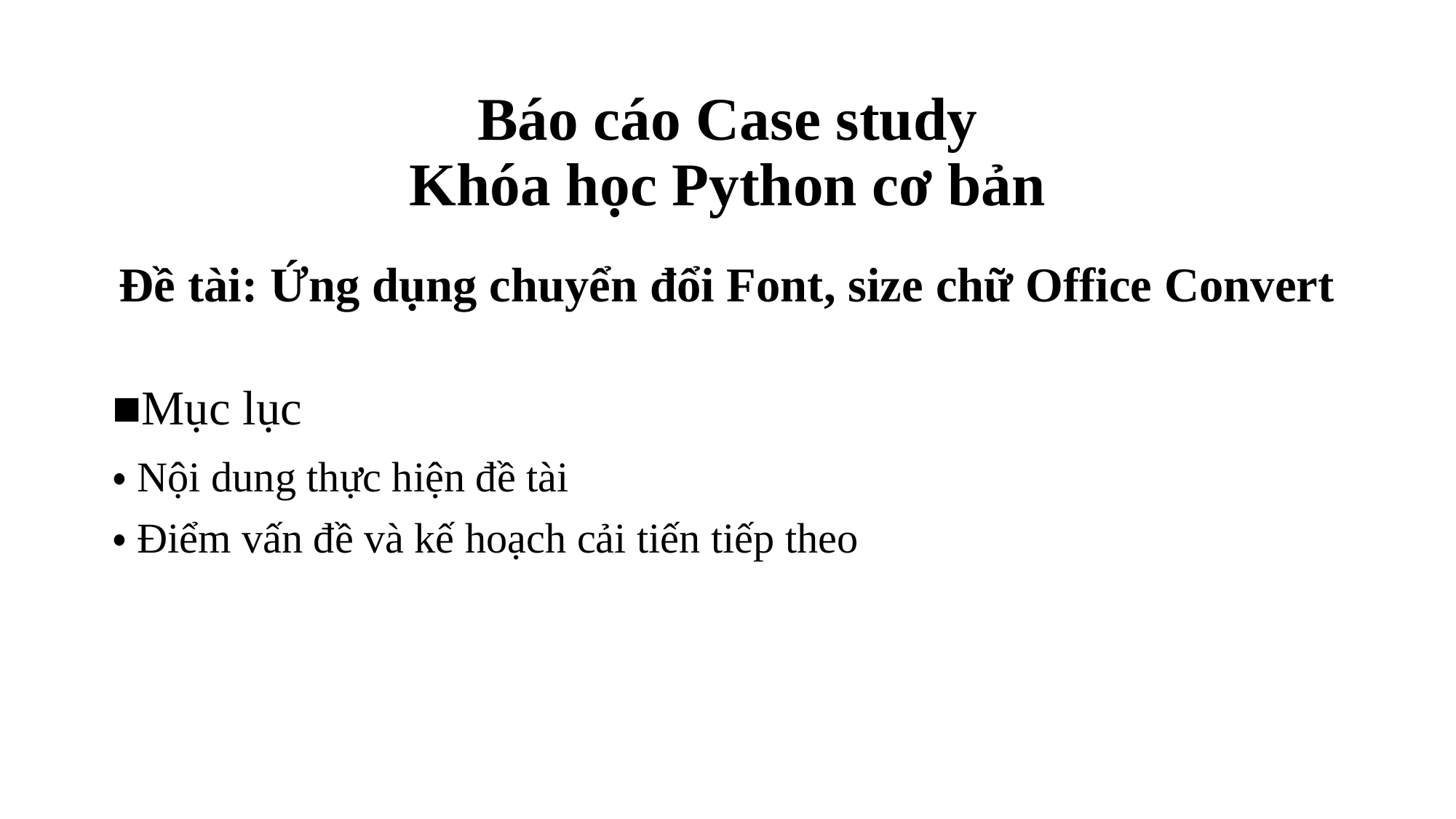

# Báo cáo Case study Khóa học Python cơ bản
Đề tài: Ứng dụng chuyển đổi Font, size chữ Office Convert
■Mục lục
・Nội dung thực hiện đề tài
・Điểm vấn đề và kế hoạch cải tiến tiếp theo